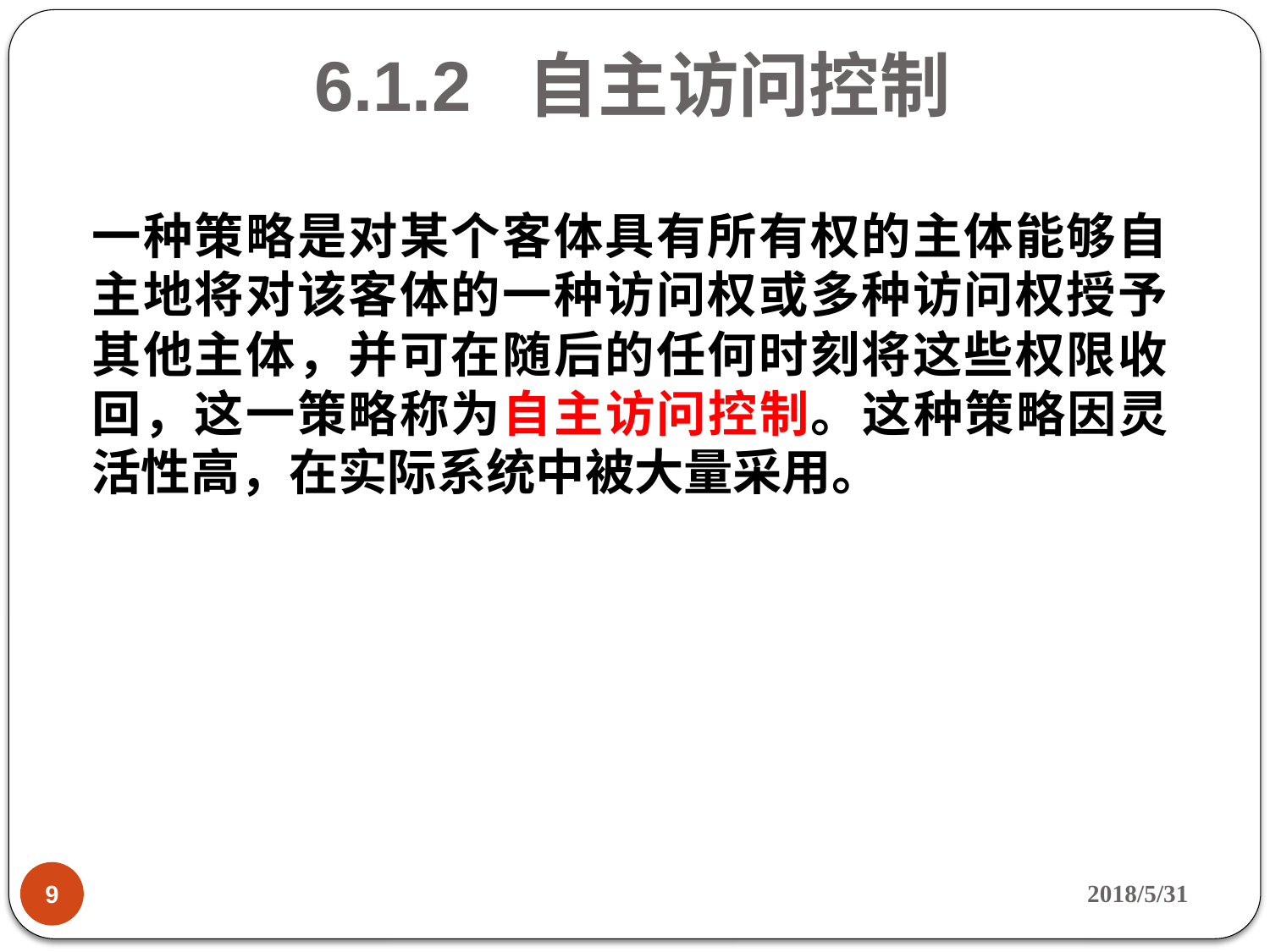

# 6.1.2  自主访问控制
一种策略是对某个客体具有所有权的主体能够自主地将对该客体的一种访问权或多种访问权授予其他主体，并可在随后的任何时刻将这些权限收回，这一策略称为自主访问控制。这种策略因灵活性高，在实际系统中被大量采用。

2018/5/31
9